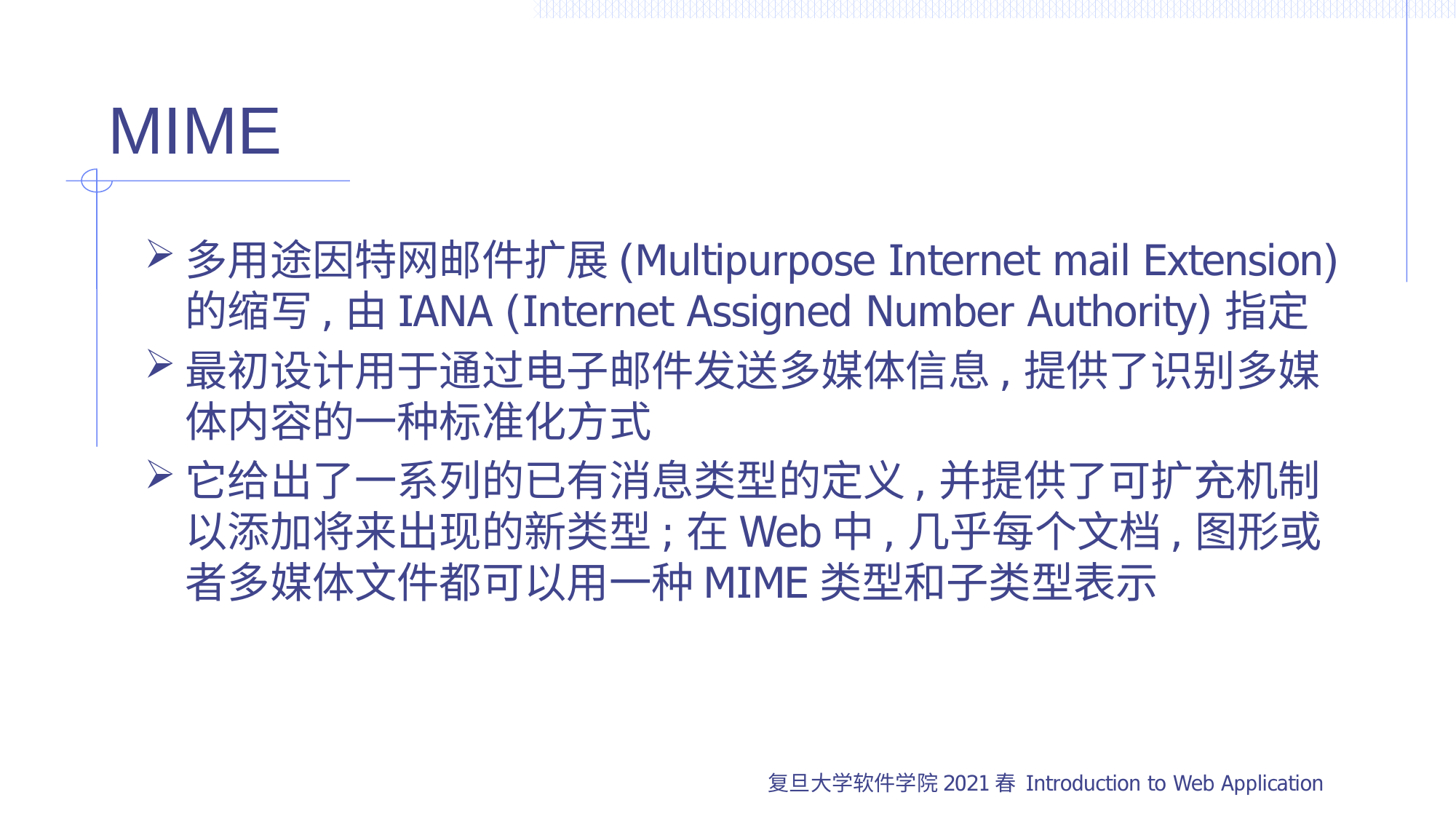

# MIME
多用途因特网邮件扩展(Multipurpose Internet mail Extension)的缩写,由IANA (Internet Assigned Number Authority)指定
最初设计用于通过电子邮件发送多媒体信息,提供了识别多媒体内容的一种标准化方式
它给出了一系列的已有消息类型的定义,并提供了可扩充机制以添加将来出现的新类型;在Web中,几乎每个文档,图形或者多媒体文件都可以用一种MIME类型和子类型表示